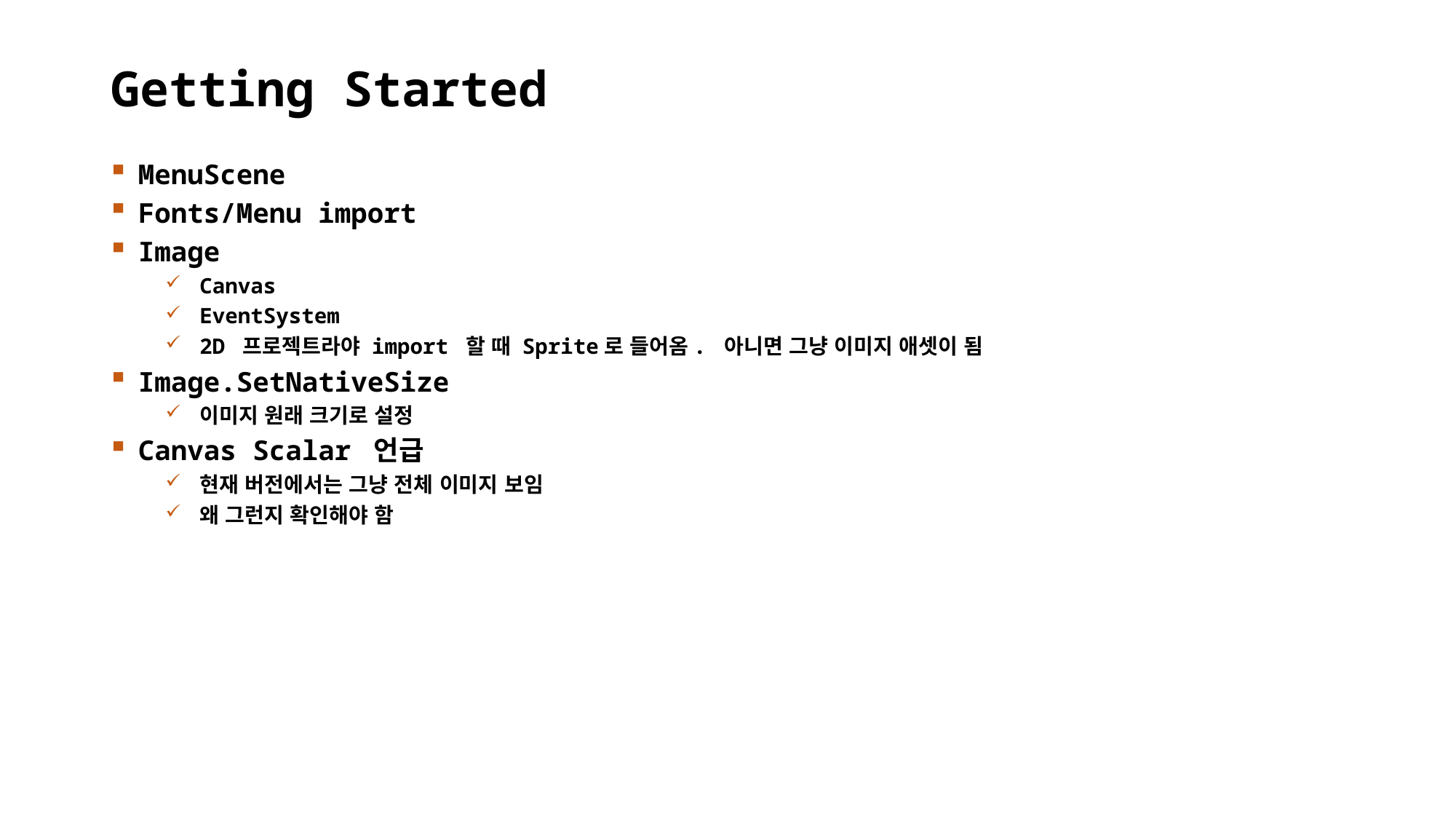

# Getting Started
MenuScene
Fonts/Menu import
Image
Canvas
EventSystem
2D 프로젝트라야 import 할 때 Sprite로 들어옴. 아니면 그냥 이미지 애셋이 됨
Image.SetNativeSize
이미지 원래 크기로 설정
Canvas Scalar 언급
현재 버전에서는 그냥 전체 이미지 보임
왜 그런지 확인해야 함